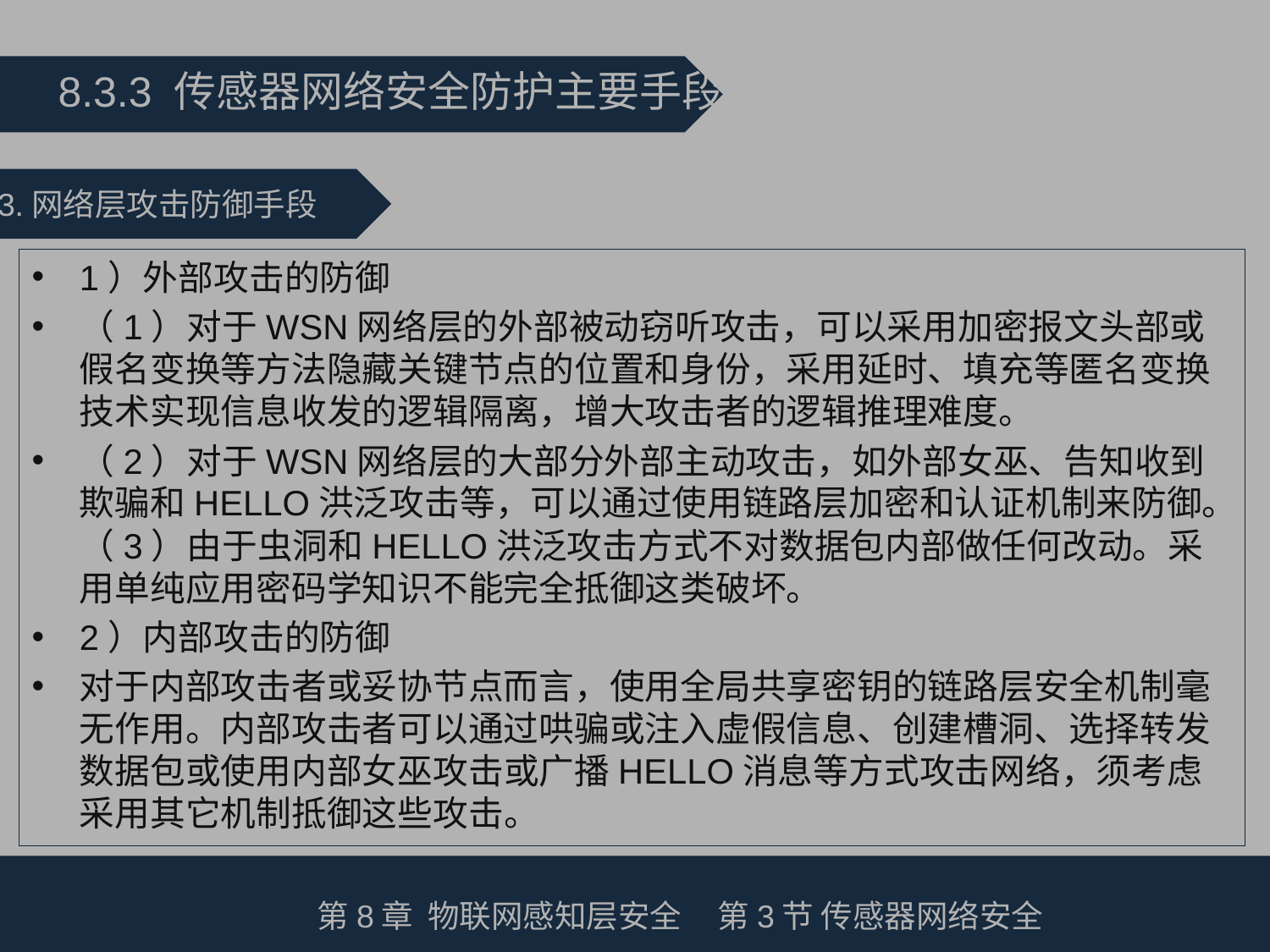

8.3.3 传感器网络安全防护主要手段
3.网络层攻击防御手段
1）外部攻击的防御
（1）对于WSN网络层的外部被动窃听攻击，可以采用加密报文头部或假名变换等方法隐藏关键节点的位置和身份，采用延时、填充等匿名变换技术实现信息收发的逻辑隔离，增大攻击者的逻辑推理难度。
（2）对于WSN网络层的大部分外部主动攻击，如外部女巫、告知收到欺骗和HELLO洪泛攻击等，可以通过使用链路层加密和认证机制来防御。（3）由于虫洞和HELLO洪泛攻击方式不对数据包内部做任何改动。采用单纯应用密码学知识不能完全抵御这类破坏。
2）内部攻击的防御
对于内部攻击者或妥协节点而言，使用全局共享密钥的链路层安全机制毫无作用。内部攻击者可以通过哄骗或注入虚假信息、创建槽洞、选择转发数据包或使用内部女巫攻击或广播HELLO消息等方式攻击网络，须考虑采用其它机制抵御这些攻击。
第8章  物联网感知层安全     第3节 传感器网络安全